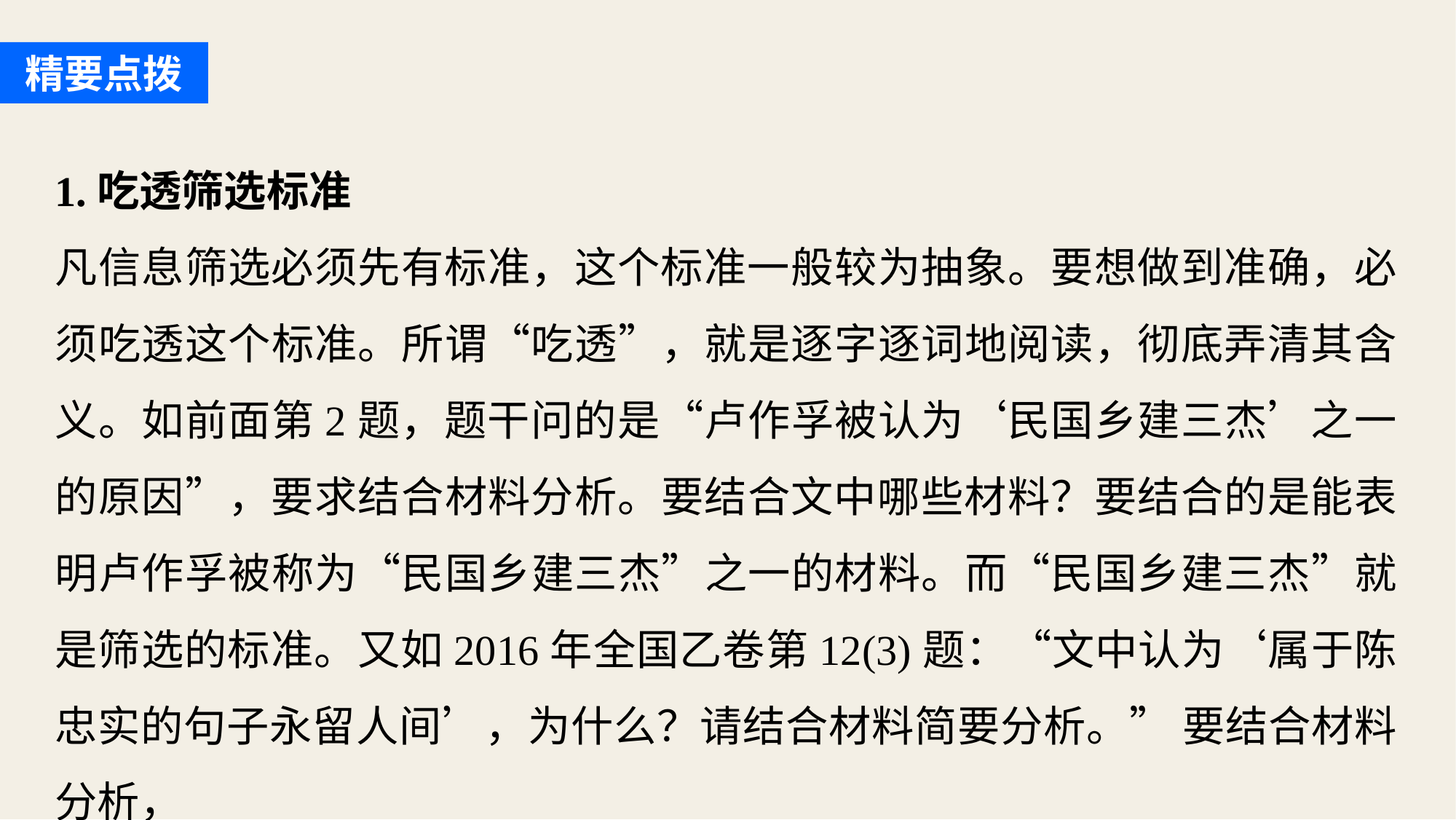

精要点拨
1.吃透筛选标准
凡信息筛选必须先有标准，这个标准一般较为抽象。要想做到准确，必须吃透这个标准。所谓“吃透”，就是逐字逐词地阅读，彻底弄清其含义。如前面第2题，题干问的是“卢作孚被认为‘民国乡建三杰’之一的原因”，要求结合材料分析。要结合文中哪些材料？要结合的是能表明卢作孚被称为“民国乡建三杰”之一的材料。而“民国乡建三杰”就是筛选的标准。又如2016年全国乙卷第12(3)题：“文中认为‘属于陈忠实的句子永留人间’，为什么？请结合材料简要分析。” 要结合材料分析，